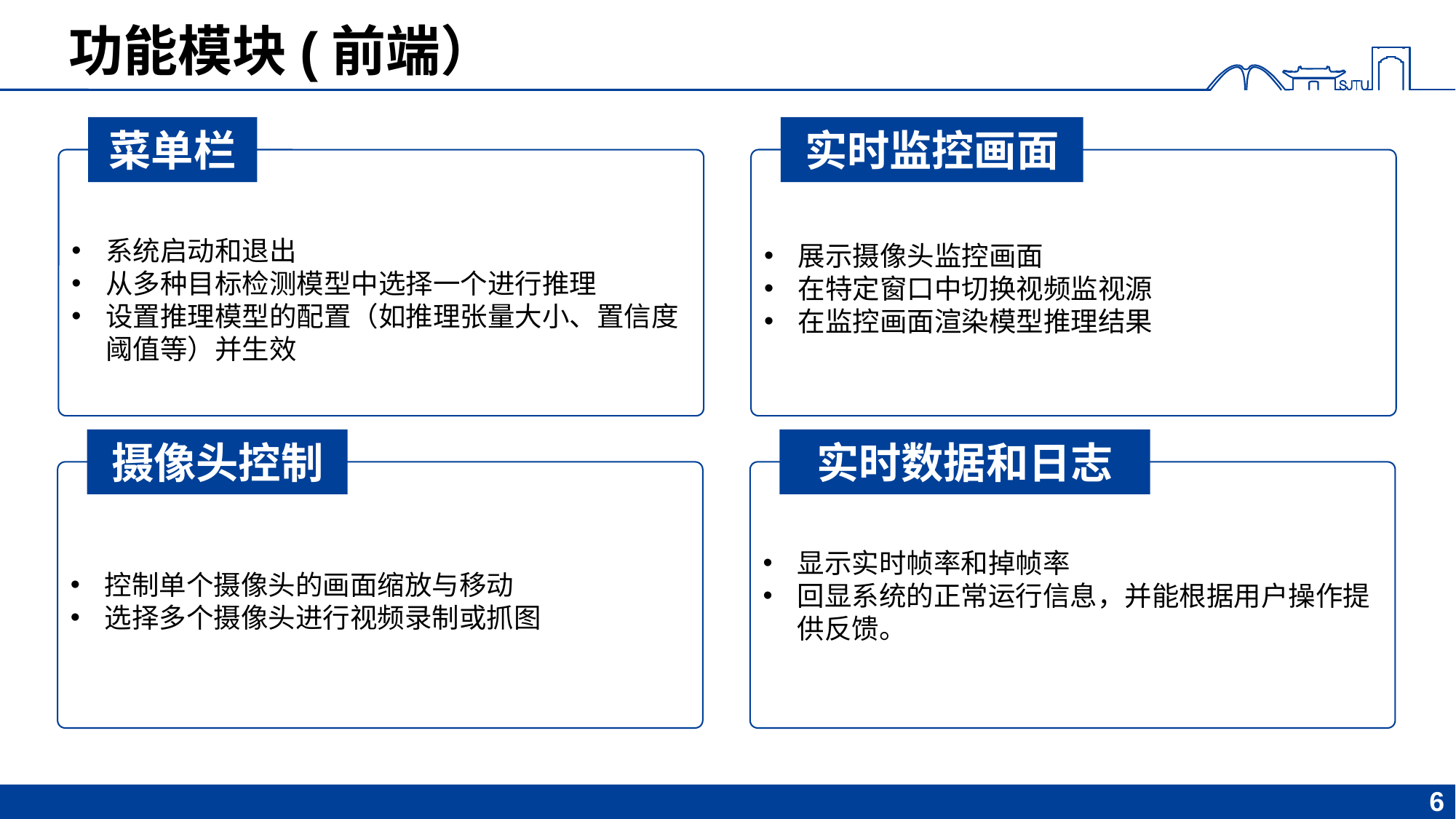

# 功能模块(前端）
菜单栏
实时监控画面

系统启动和退出
从多种目标检测模型中选择一个进行推理
设置推理模型的配置（如推理张量大小、置信度阈值等）并生效

展示摄像头监控画面
在特定窗口中切换视频监视源
在监控画面渲染模型推理结果

摄像头控制
实时数据和日志

控制单个摄像头的画面缩放与移动
选择多个摄像头进行视频录制或抓图

显示实时帧率和掉帧率
回显系统的正常运行信息，并能根据用户操作提供反馈。
6